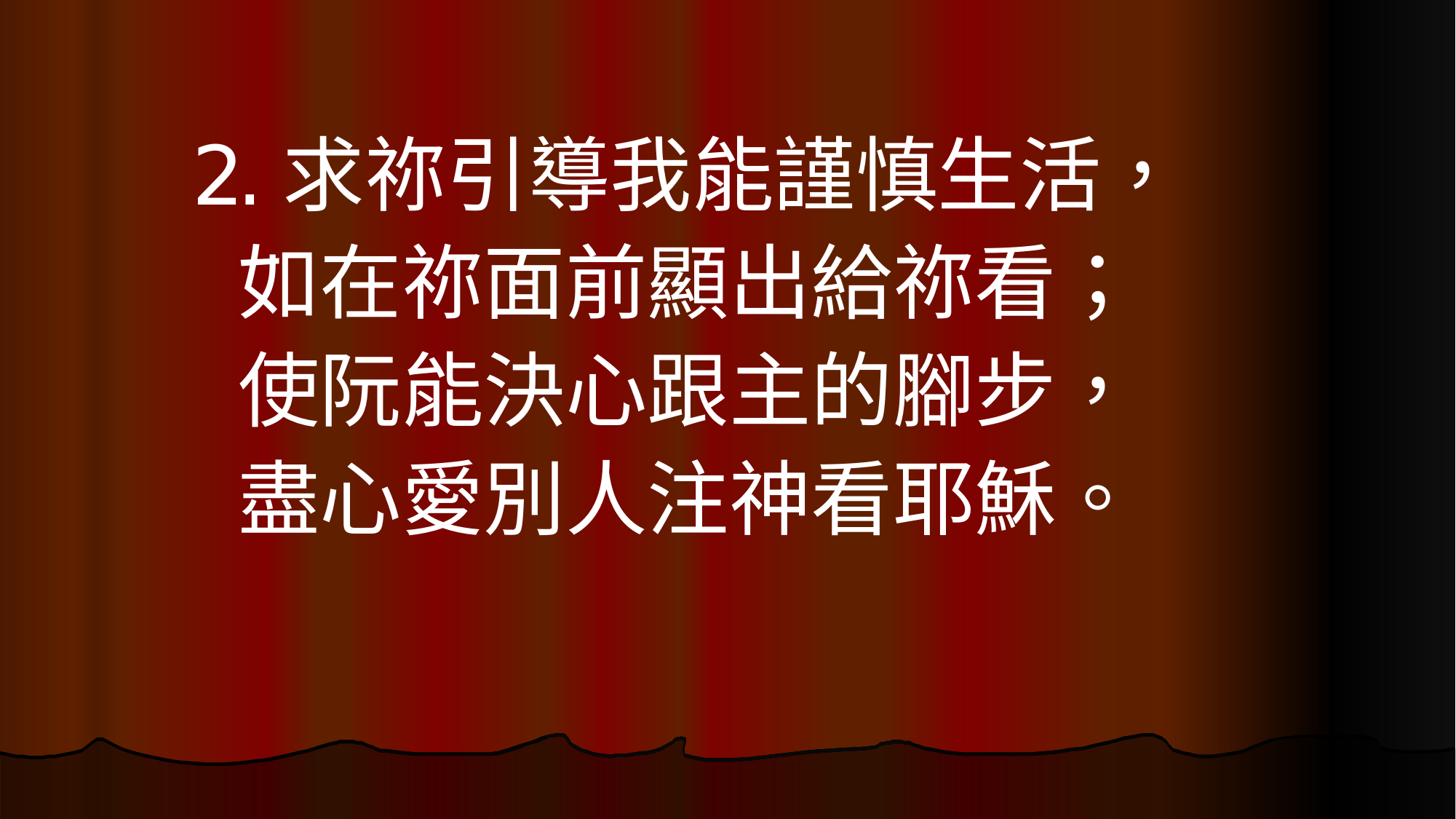

2.求祢引導我能謹慎生活，
如在祢面前顯出給祢看；
使阮能決心跟主的腳步，
盡心愛別人注神看耶穌。